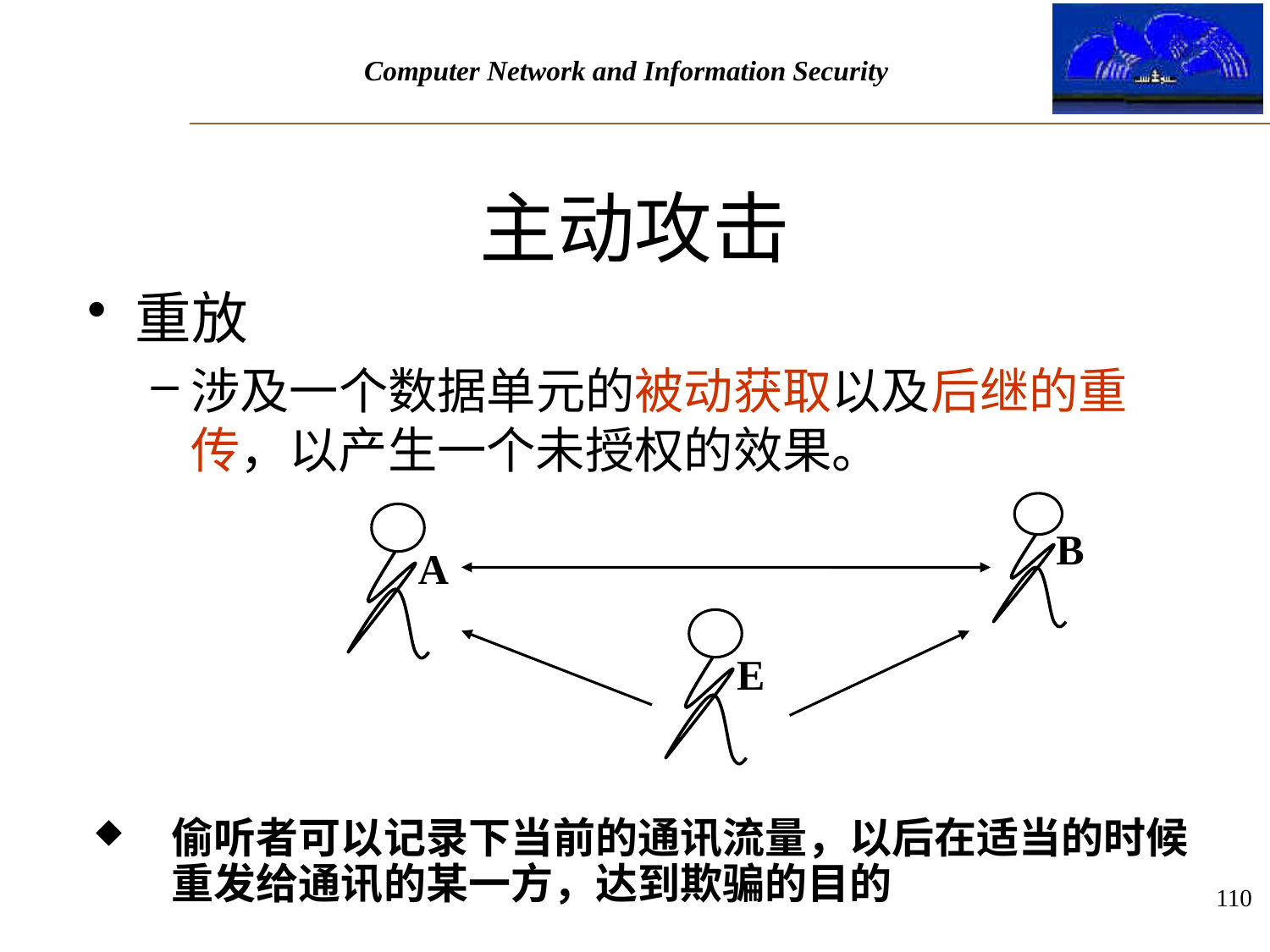

# 主动攻击
重放
涉及一个数据单元的被动获取以及后继的重传，以产生一个未授权的效果。

B

A

E

偷听者可以记录下当前的通讯流量，以后在适当的时候重发给通讯的某一方，达到欺骗的目的
110